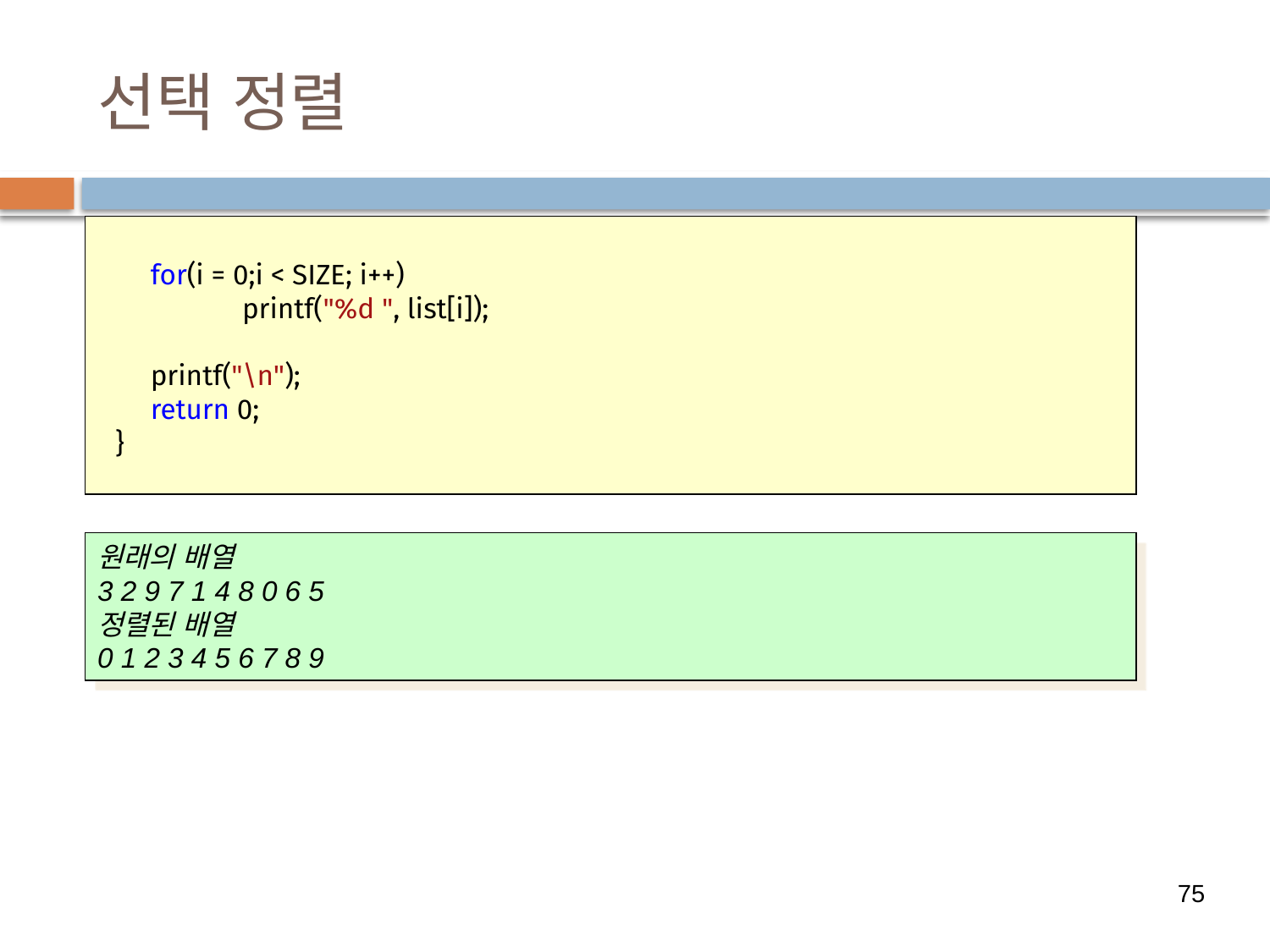

# 선택 정렬

	for(i = 0;i < SIZE; i++)
		printf("%d ", list[i]);

	printf("\n");
	return 0;
}
원래의 배열
3 2 9 7 1 4 8 0 6 5
정렬된 배열
0 1 2 3 4 5 6 7 8 9
75